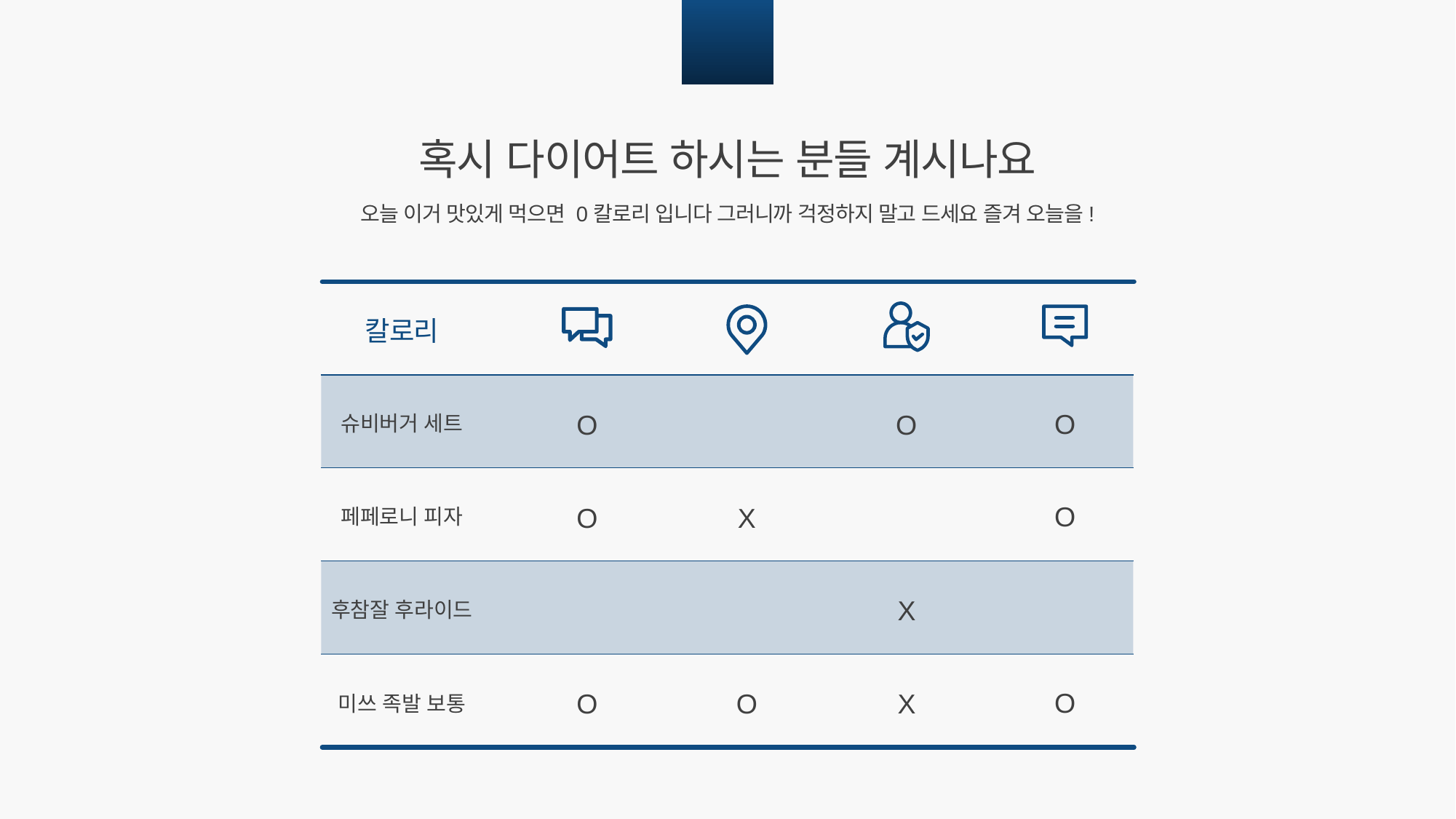

05
혹시 다이어트 하시는 분들 계시나요
오늘 이거 맛있게 먹으면 0칼로리 입니다 그러니까 걱정하지 말고 드세요 즐겨 오늘을!

칼로리

O
O
O
슈비버거 세트
O
O
X
페페로니 피자

X
후참잘 후라이드
O
O
O
X
미쓰 족발 보통